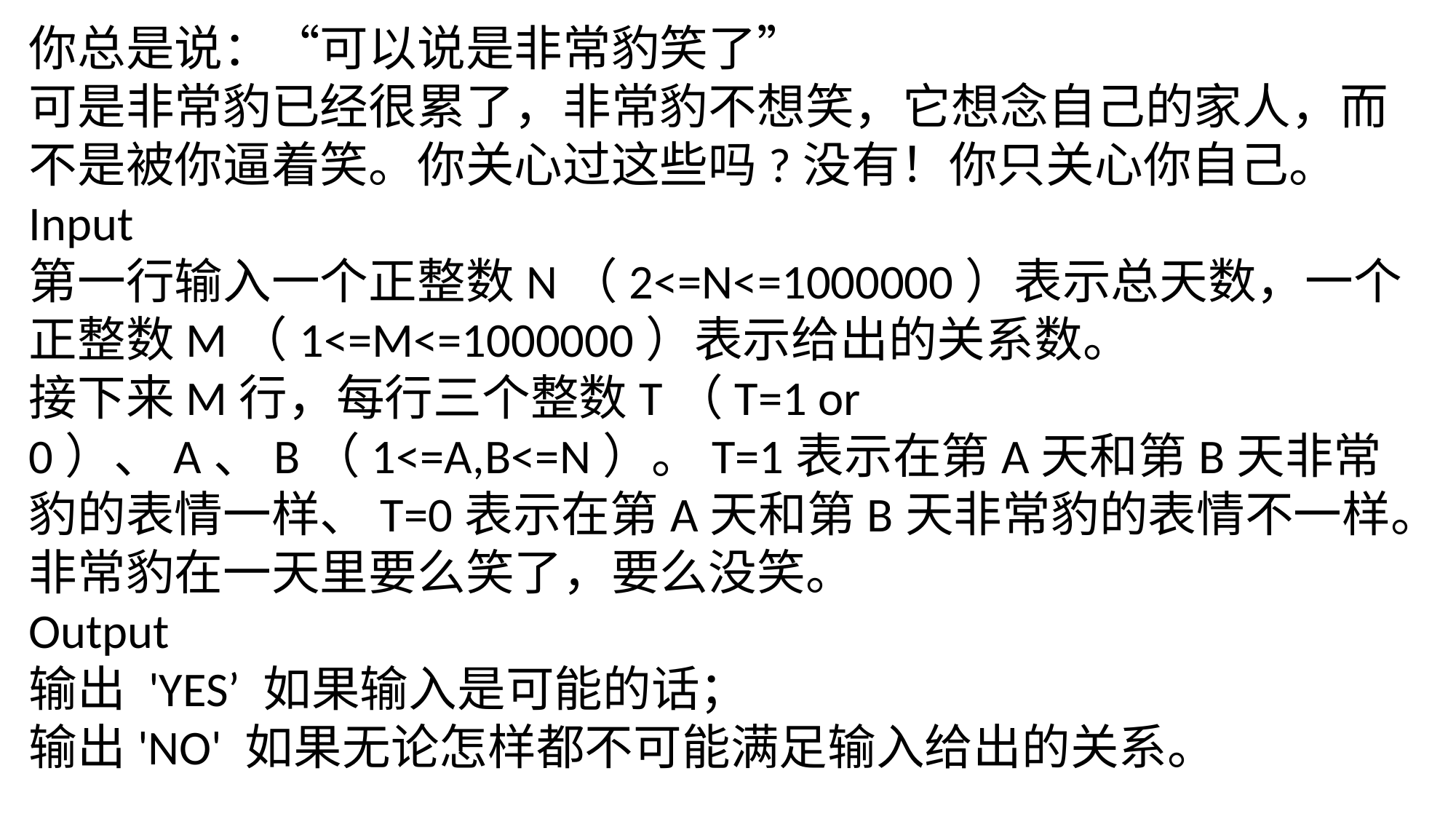

你总是说：“可以说是非常豹笑了”
可是非常豹已经很累了，非常豹不想笑，它想念自己的家人，而不是被你逼着笑。你关心过这些吗?没有！你只关心你自己。
Input
第一行输入一个正整数N（2<=N<=1000000）表示总天数，一个正整数M（1<=M<=1000000）表示给出的关系数。
接下来M行，每行三个整数T（T=1 or 0）、A、B（1<=A,B<=N）。T=1表示在第A天和第B天非常豹的表情一样、T=0表示在第A天和第B天非常豹的表情不一样。
非常豹在一天里要么笑了，要么没笑。
Output
输出 'YES’ 如果输入是可能的话；
输出'NO' 如果无论怎样都不可能满足输入给出的关系。